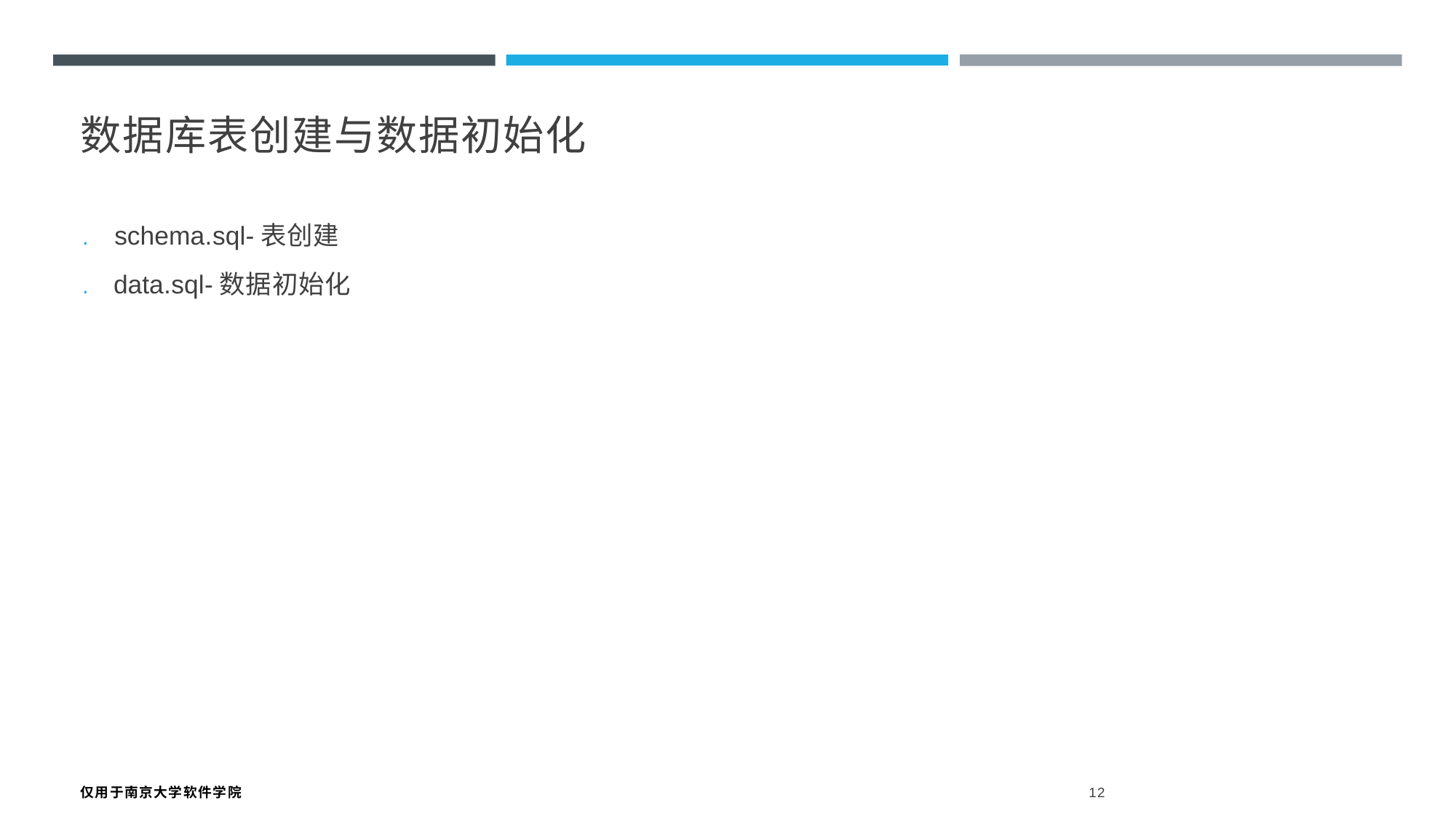

数据库表创建与数据初始化

.   schema.sql-表创建

.   data.sql-数据初始化

仅用于南京大学软件学院                                                                                                                                                                                                                                                                                12